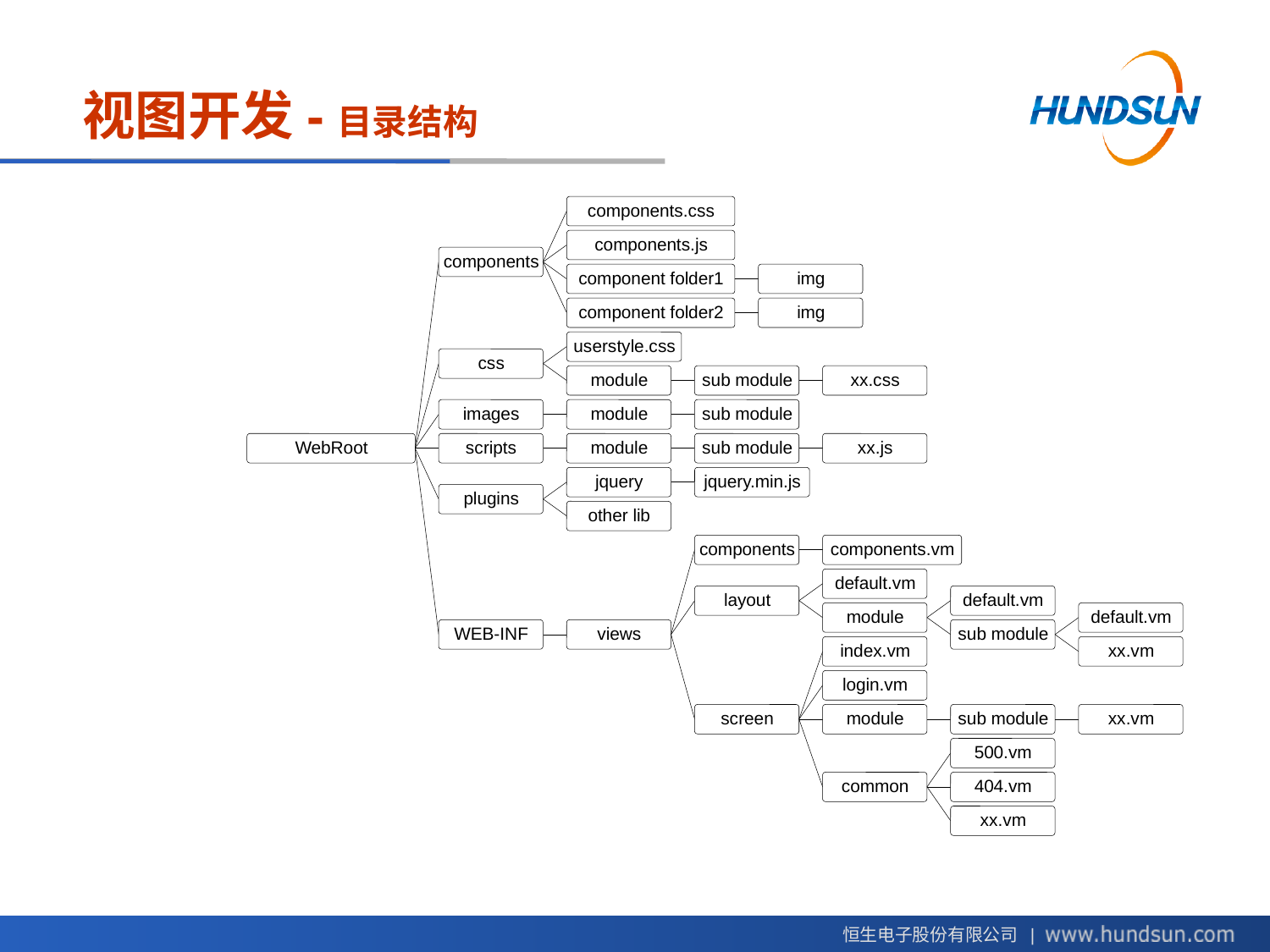

# 视图开发-目录结构
WebRoot

components

components.css

components.js

component folder1

img

component folder2

img

css

userstyle.css

module

sub module

xx.css

images

module

sub module

scripts

module

sub module

xx.js

plugins

jquery

jquery.min.js

other lib

WEB-INF

views

components

components.vm

layout

default.vm

module

default.vm

sub module

default.vm

xx.vm

screen

index.vm

login.vm

module

sub module

xx.vm

common

500.vm

404.vm

xx.vm